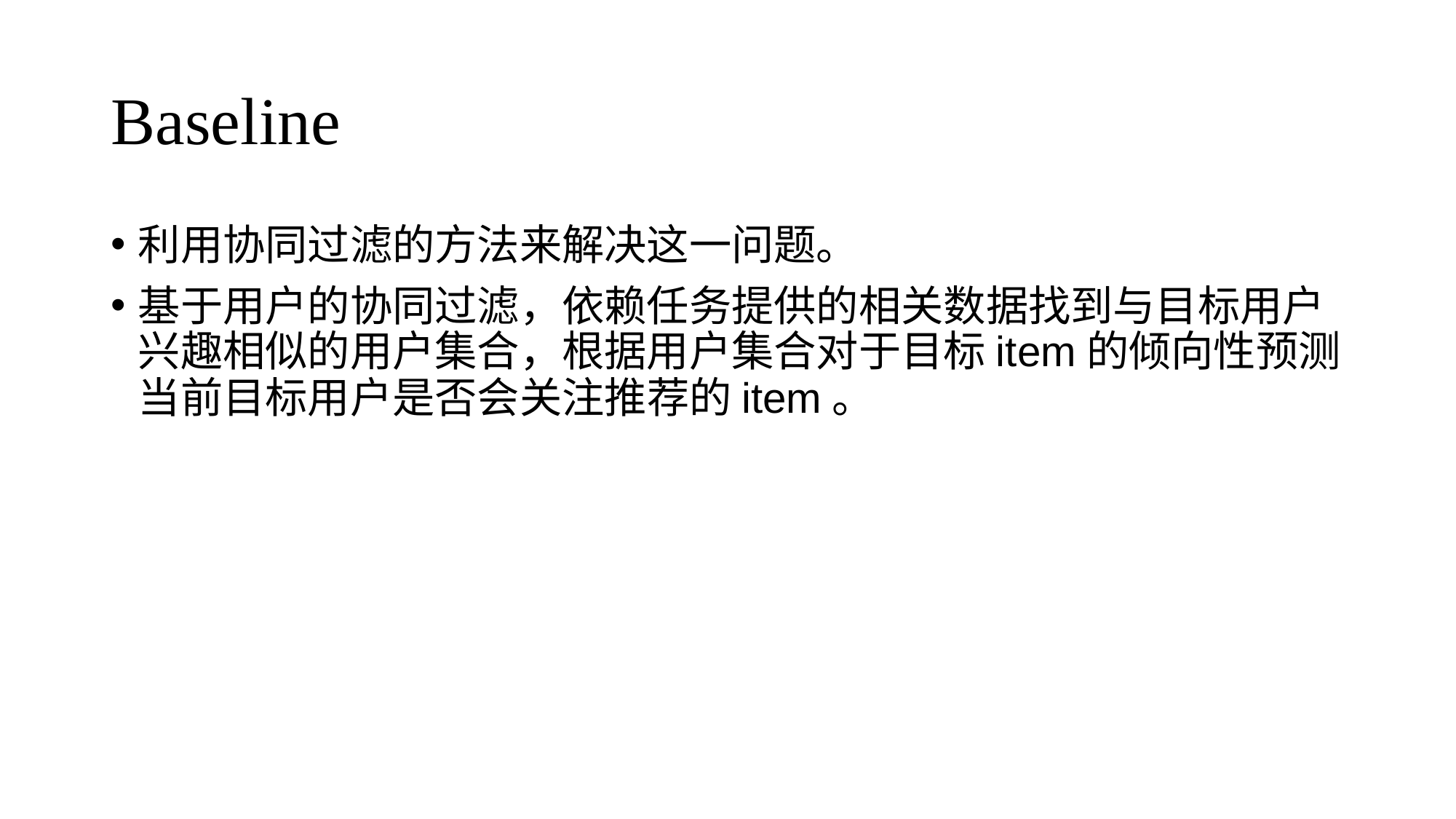

# Baseline
利用协同过滤的方法来解决这一问题。
基于用户的协同过滤，依赖任务提供的相关数据找到与目标用户兴趣相似的用户集合，根据用户集合对于目标item的倾向性预测当前目标用户是否会关注推荐的item。